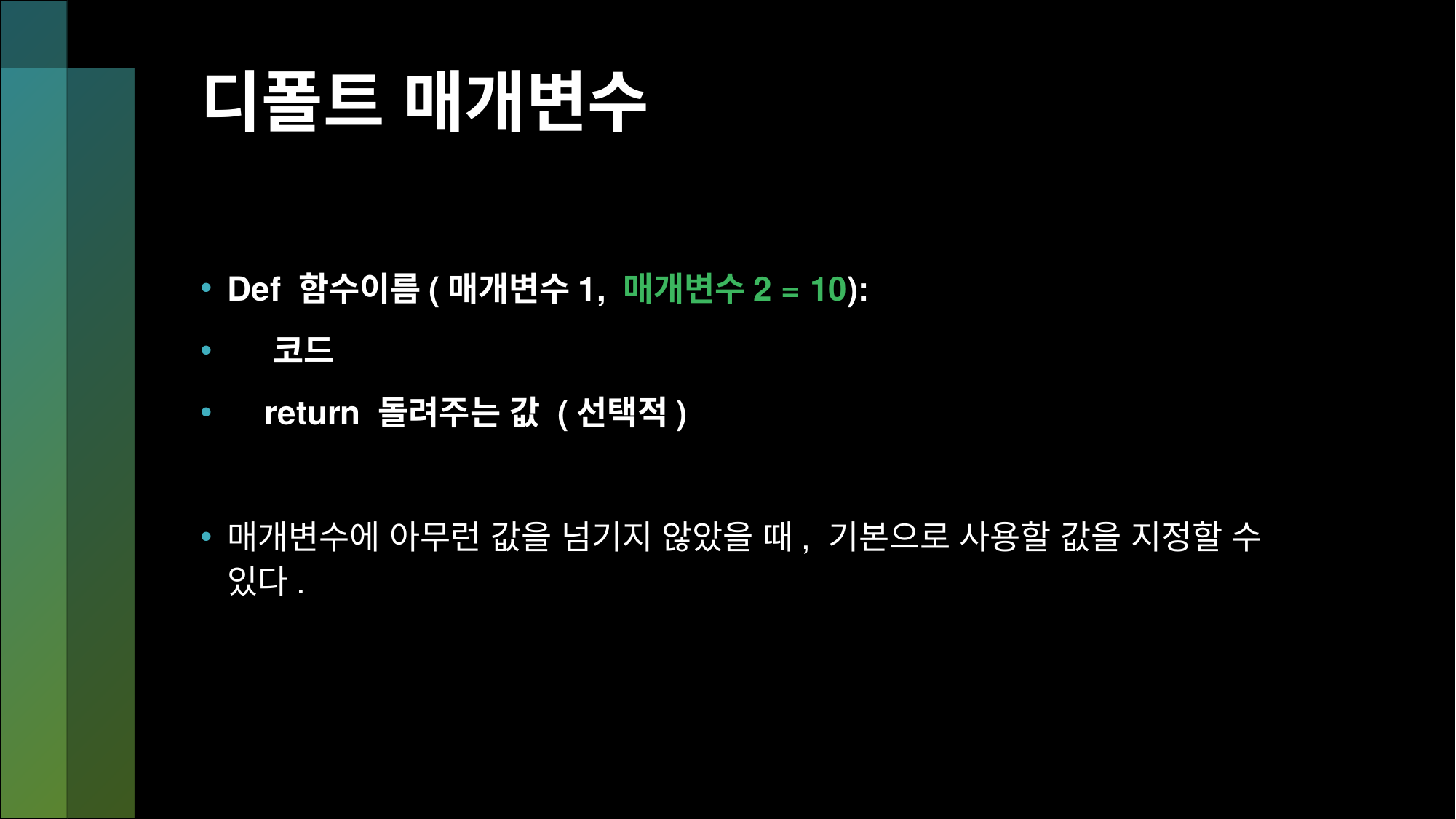

# 디폴트 매개변수
Def 함수이름(매개변수1, 매개변수2 = 10):
    코드
    return 돌려주는 값 (선택적)

매개변수에 아무런 값을 넘기지 않았을 때, 기본으로 사용할 값을 지정할 수 있다.